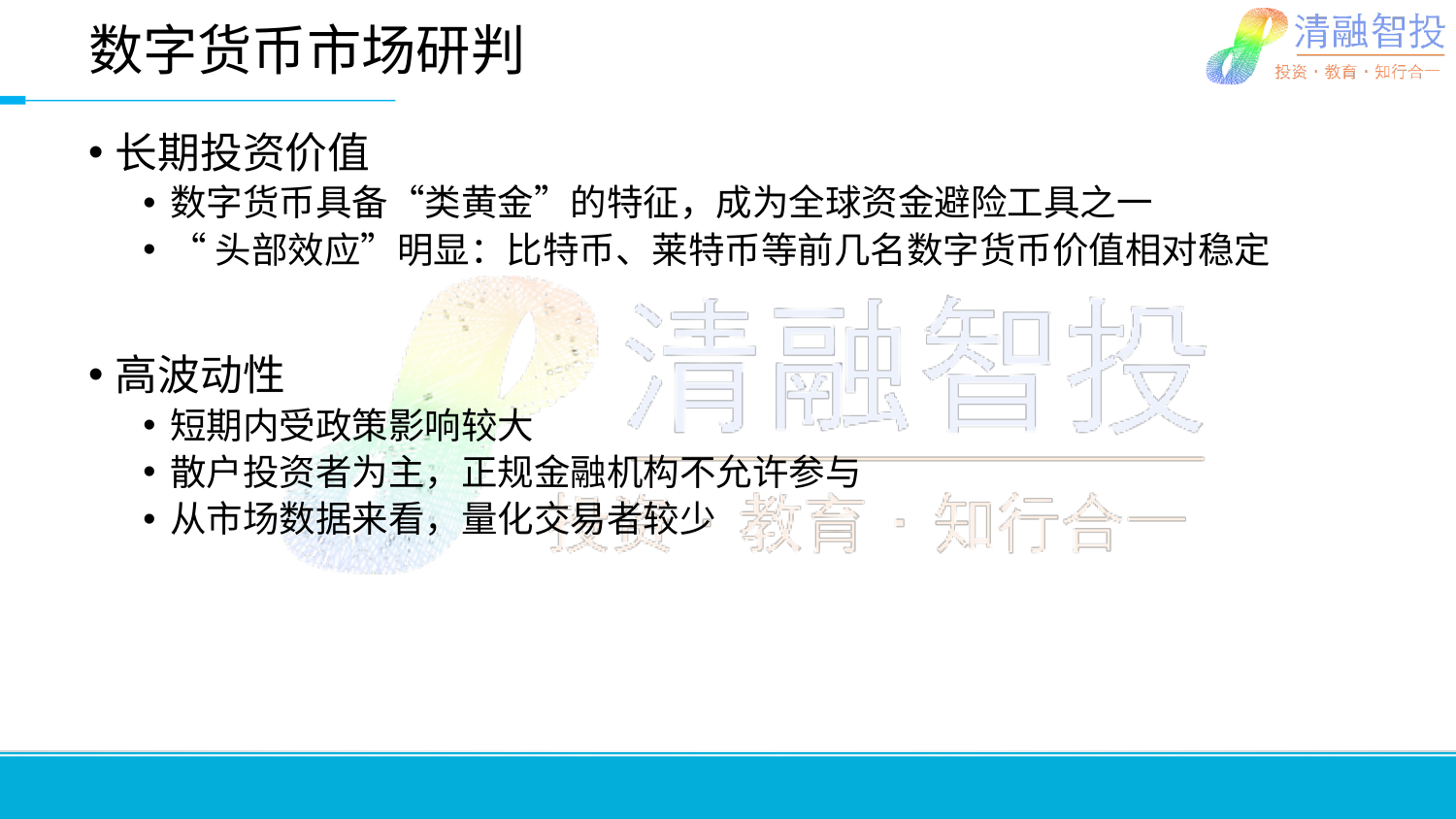

# 数字货币市场研判
长期投资价值
数字货币具备“类黄金”的特征，成为全球资金避险工具之一
“头部效应”明显：比特币、莱特币等前几名数字货币价值相对稳定

高波动性
短期内受政策影响较大
散户投资者为主，正规金融机构不允许参与
从市场数据来看，量化交易者较少